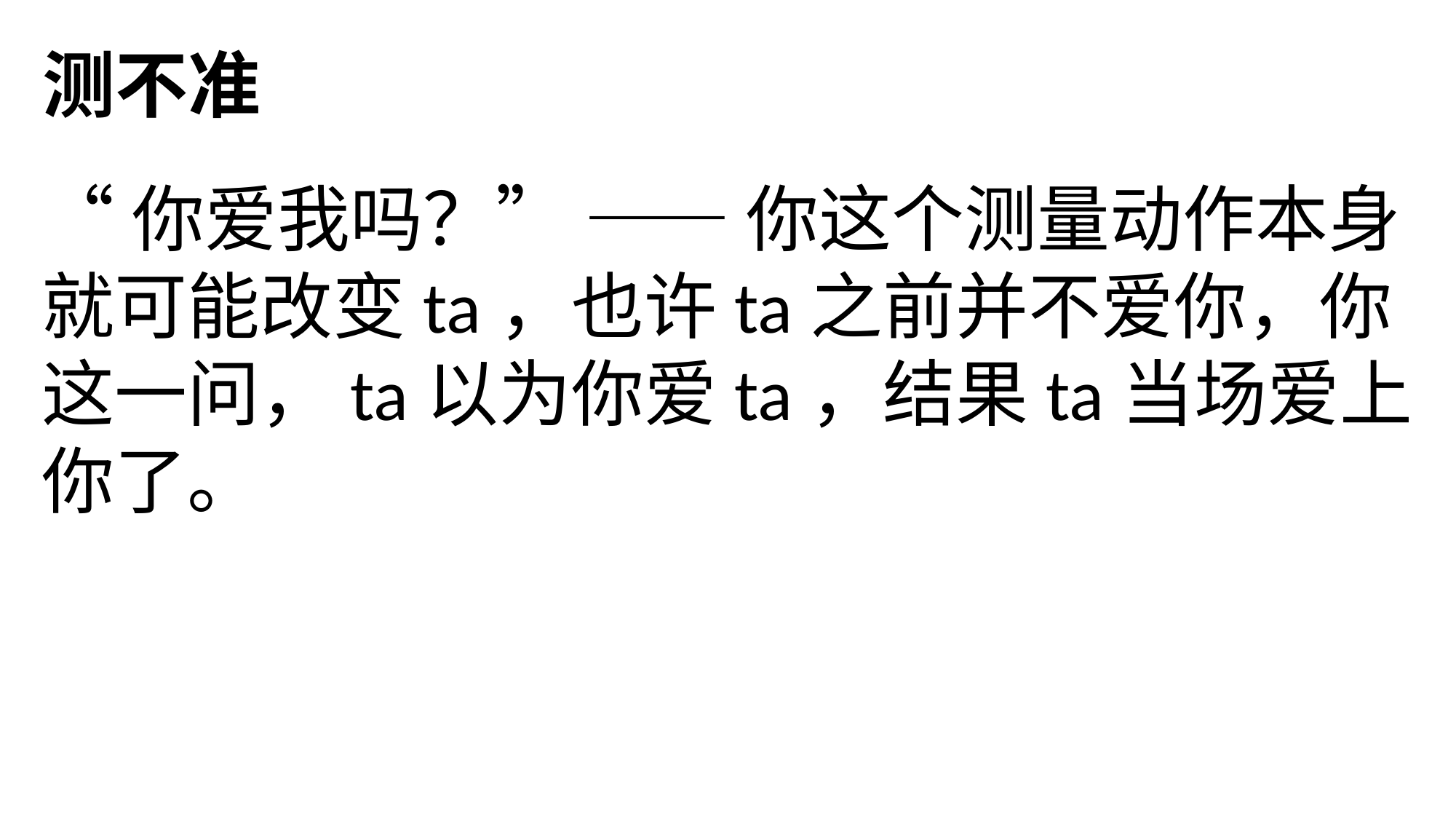

测不准
“你爱我吗？” —— 你这个测量动作本身就可能改变ta，也许ta之前并不爱你，你这一问，ta以为你爱ta，结果ta当场爱上你了。